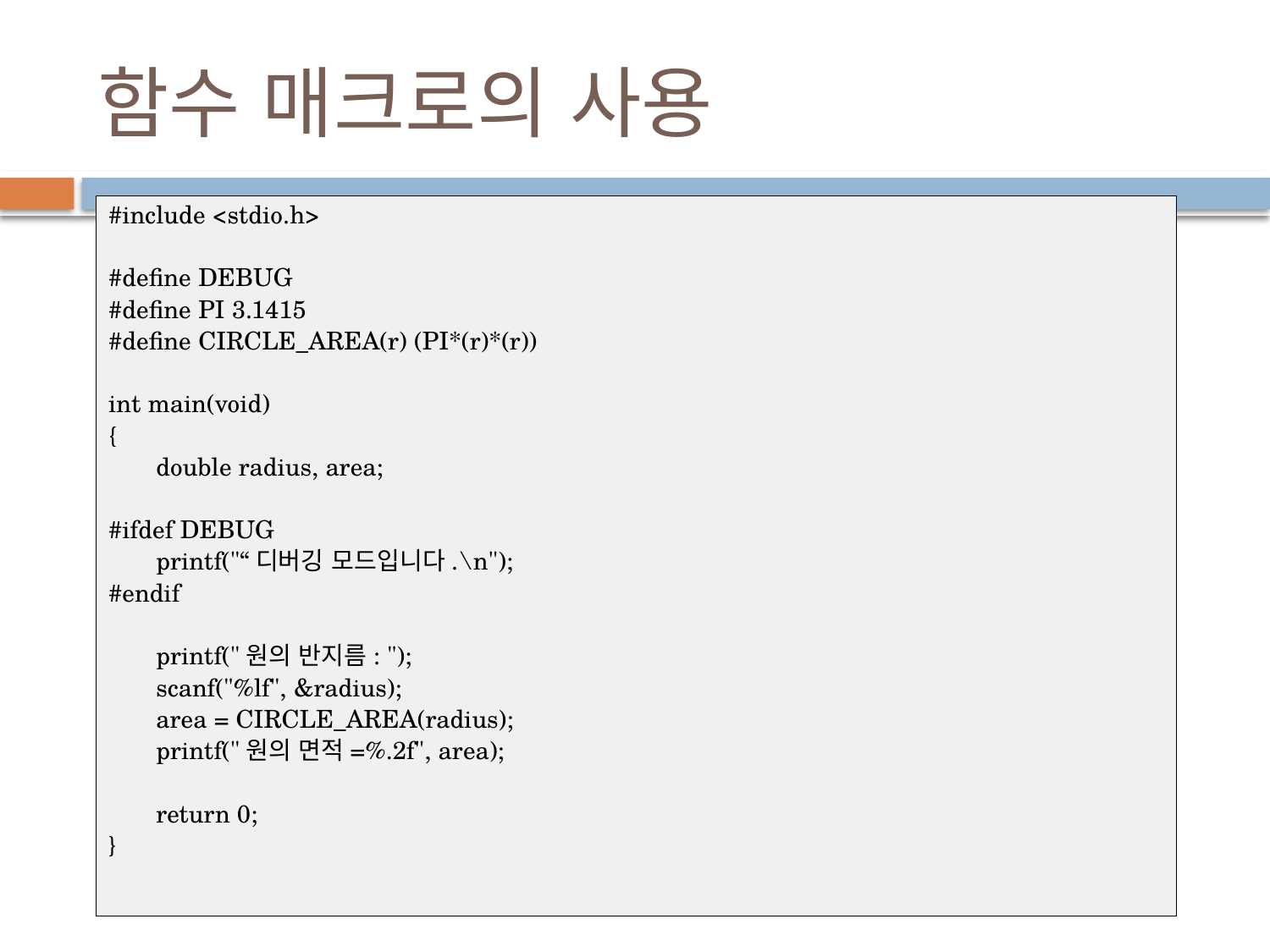

# 함수 매크로의 사용
#include <stdio.h>

#define DEBUG
#define PI 3.1415
#define CIRCLE_AREA(r) (PI*(r)*(r))

int main(void)
{
	double radius, area;

#ifdef DEBUG
	printf("“디버깅 모드입니다.\n");
#endif

	printf("원의 반지름: ");
	scanf("%lf", &radius);
	area = CIRCLE_AREA(radius);
	printf("원의 면적=%.2f", area);

	return 0;
}